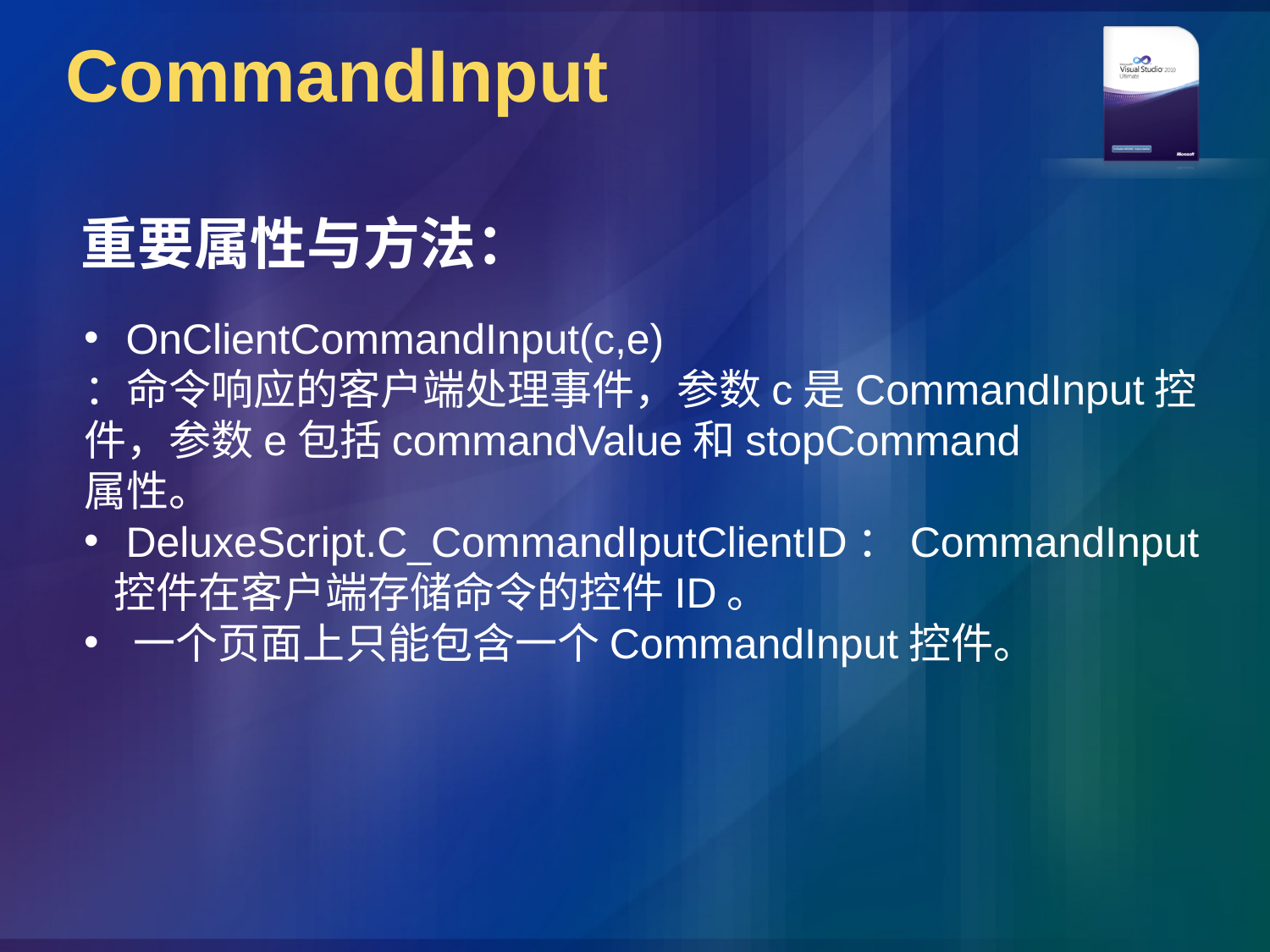

# CommandInput
重要属性与方法：
 OnClientCommandInput(c,e)
：命令响应的客户端处理事件，参数c是CommandInput控件，参数e包括commandValue和stopCommand
属性。
 DeluxeScript.C_CommandIputClientID：CommandInput控件在客户端存储命令的控件ID。
 一个页面上只能包含一个CommandInput控件。